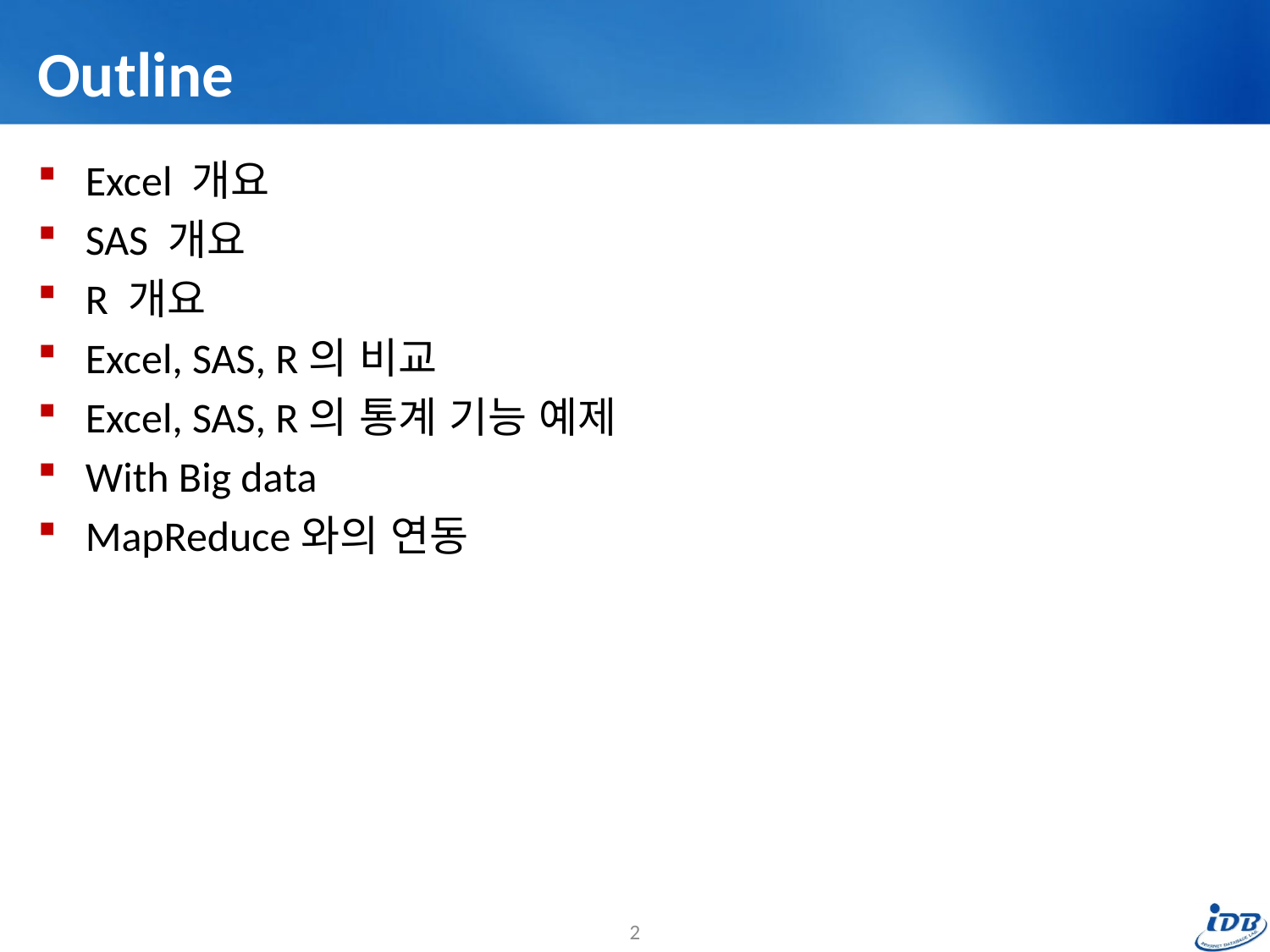

# Outline
Excel 개요
SAS 개요
R 개요
Excel, SAS, R의 비교
Excel, SAS, R의 통계 기능 예제
With Big data
MapReduce와의 연동
2